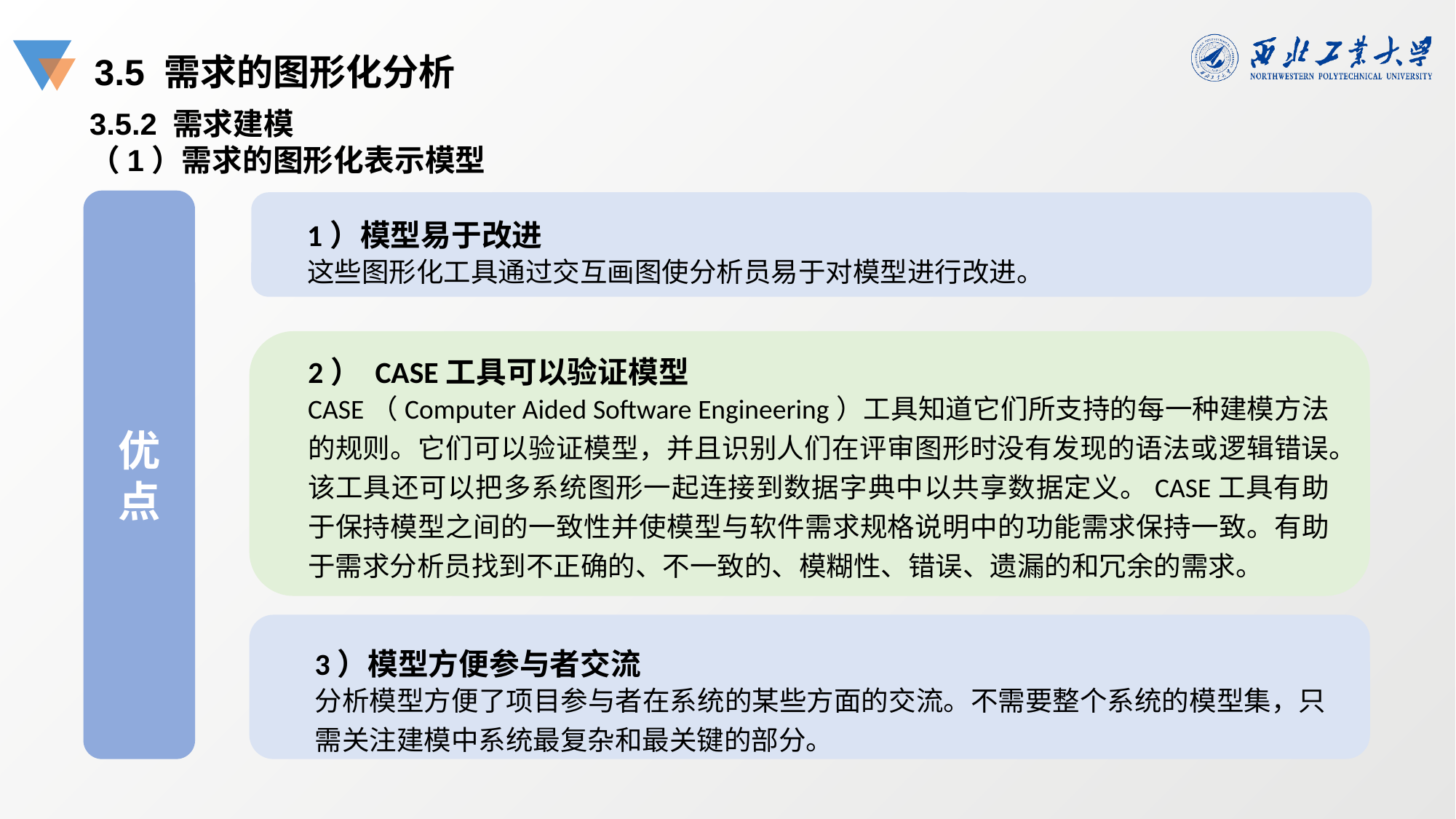

3.5 需求的图形化分析
3.5.2 需求建模
（1）需求的图形化表示模型
优点

1）模型易于改进
这些图形化工具通过交互画图使分析员易于对模型进行改进。

2） CASE工具可以验证模型
CASE（Computer Aided Software Engineering）工具知道它们所支持的每一种建模方法的规则。它们可以验证模型，并且识别人们在评审图形时没有发现的语法或逻辑错误。该工具还可以把多系统图形一起连接到数据字典中以共享数据定义。CASE工具有助于保持模型之间的一致性并使模型与软件需求规格说明中的功能需求保持一致。有助于需求分析员找到不正确的、不一致的、模糊性、错误、遗漏的和冗余的需求。

3）模型方便参与者交流
分析模型方便了项目参与者在系统的某些方面的交流。不需要整个系统的模型集，只需关注建模中系统最复杂和最关键的部分。

7